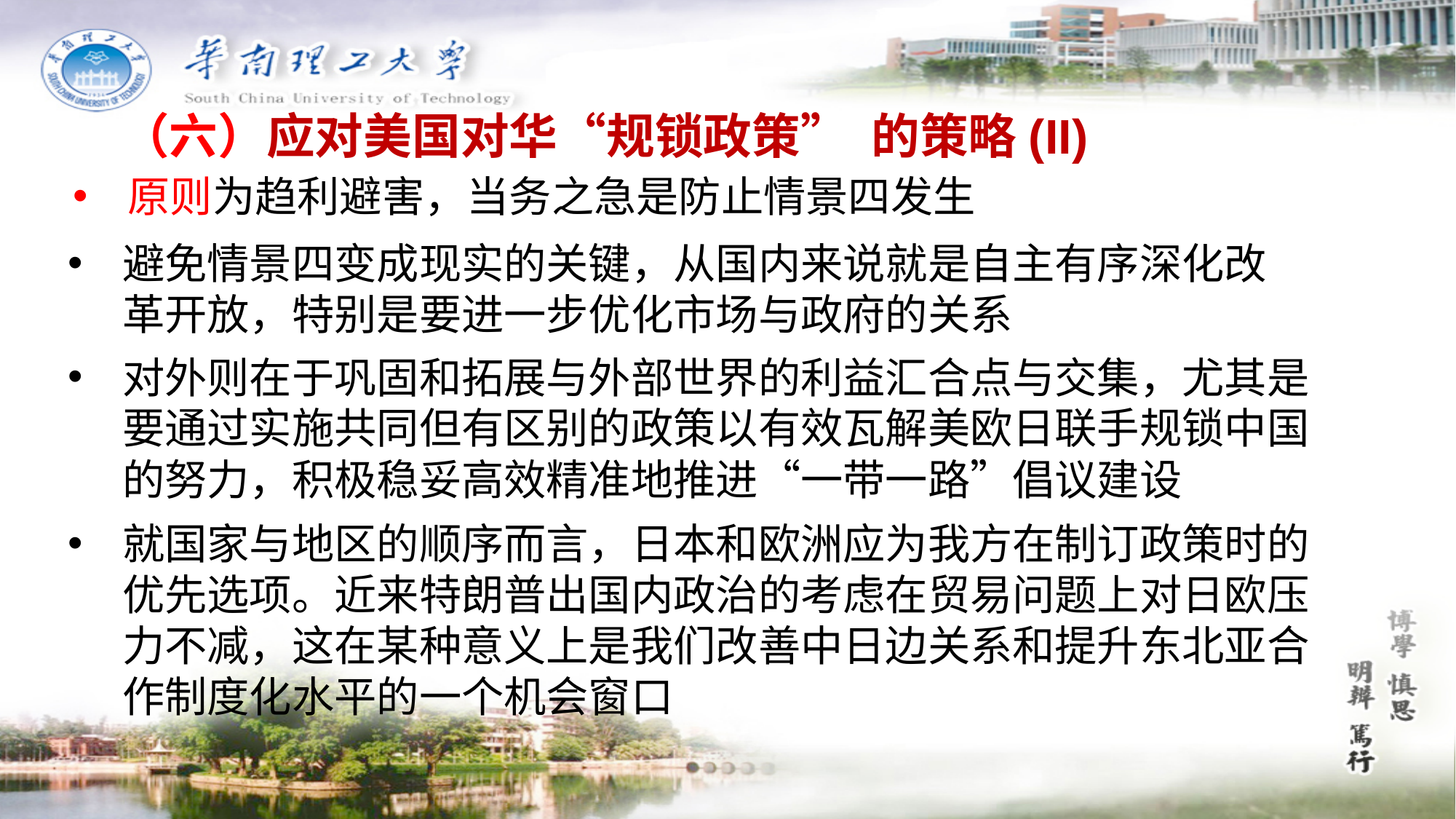

（六）应对美国对华“规锁政策”  的策略(II)
原则为趋利避害，当务之急是防止情景四发生
避免情景四变成现实的关键，从国内来说就是自主有序深化改革开放，特别是要进一步优化市场与政府的关系
对外则在于巩固和拓展与外部世界的利益汇合点与交集，尤其是要通过实施共同但有区别的政策以有效瓦解美欧日联手规锁中国的努力，积极稳妥高效精准地推进“一带一路”倡议建设
就国家与地区的顺序而言，日本和欧洲应为我方在制订政策时的优先选项。近来特朗普出国内政治的考虑在贸易问题上对日欧压力不减，这在某种意义上是我们改善中日边关系和提升东北亚合作制度化水平的一个机会窗口